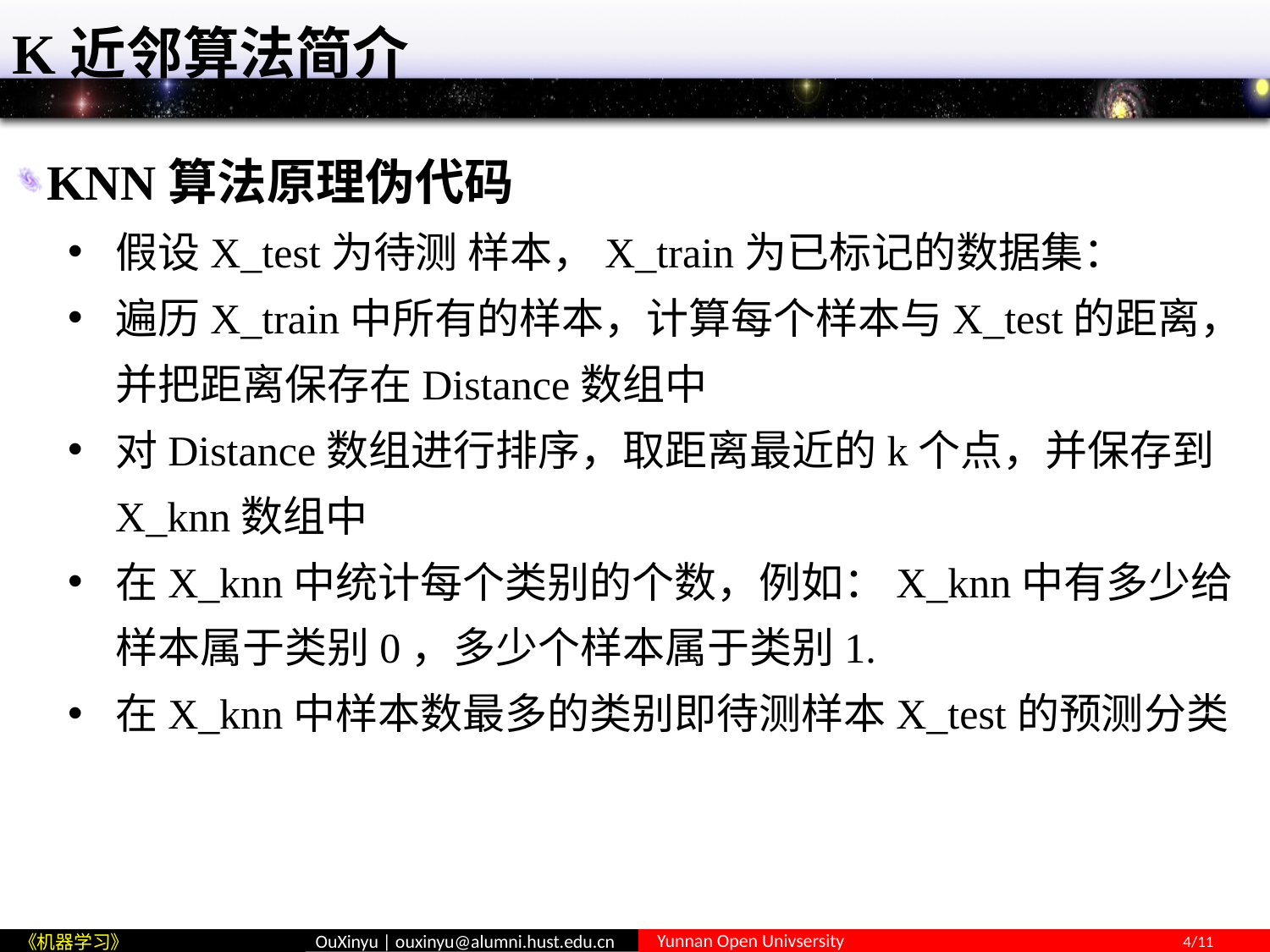

# K近邻算法简介
KNN算法原理伪代码
假设X_test为待测 样本，X_train为已标记的数据集：
遍历X_train中所有的样本，计算每个样本与X_test的距离，并把距离保存在Distance数组中
对Distance数组进行排序，取距离最近的k个点，并保存到X_knn数组中
在X_knn中统计每个类别的个数，例如：X_knn中有多少给样本属于类别0，多少个样本属于类别1.
在X_knn中样本数最多的类别即待测样本X_test的预测分类